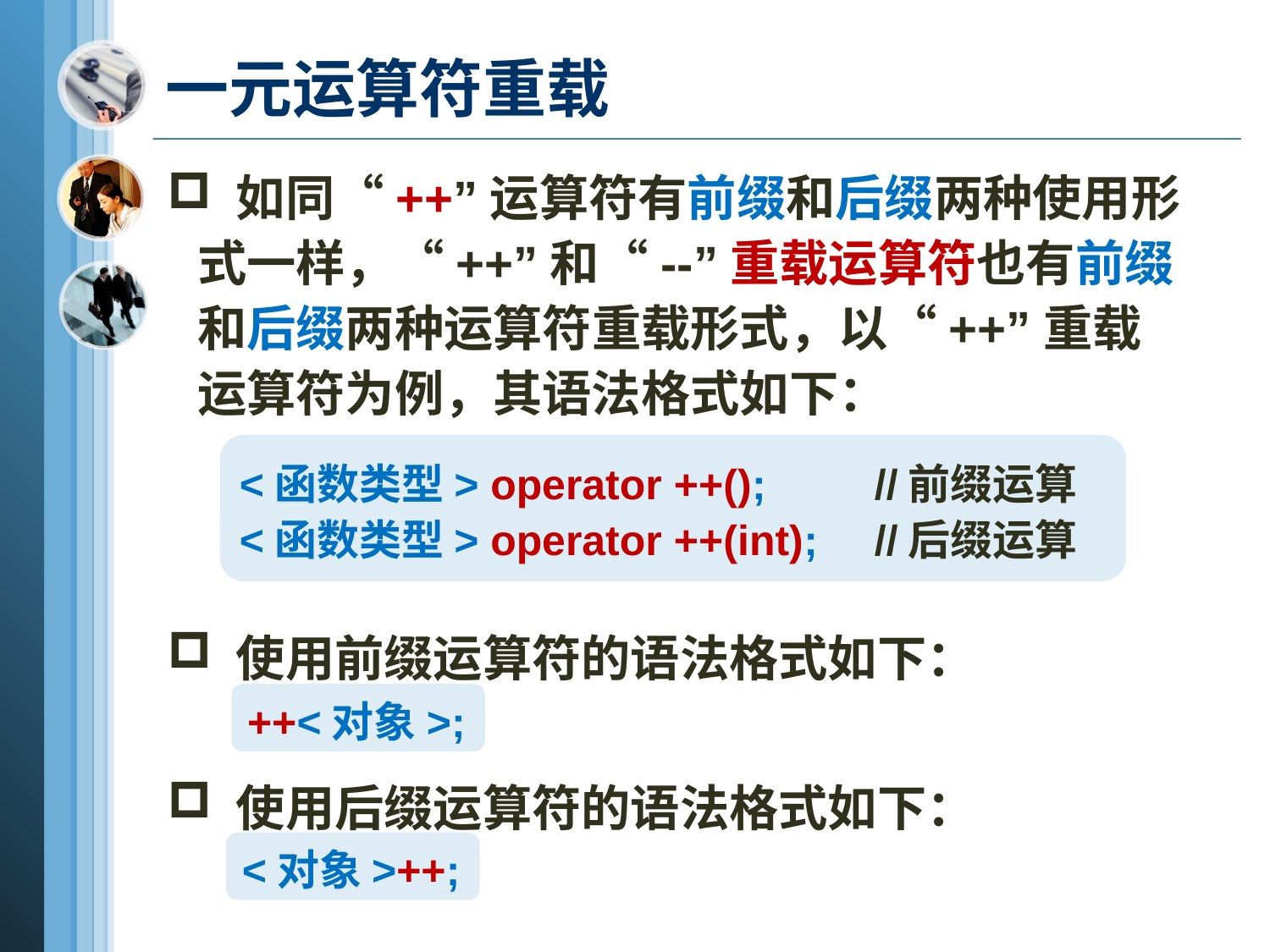

一元运算符重载
 如同“++”运算符有前缀和后缀两种使用形式一样，“++”和“--”重载运算符也有前缀和后缀两种运算符重载形式，以“++”重载运算符为例，其语法格式如下：
<函数类型> operator ++();   	//前缀运算
<函数类型> operator ++(int); 	//后缀运算
 使用前缀运算符的语法格式如下：
++<对象>;
 使用后缀运算符的语法格式如下：
<对象>++;